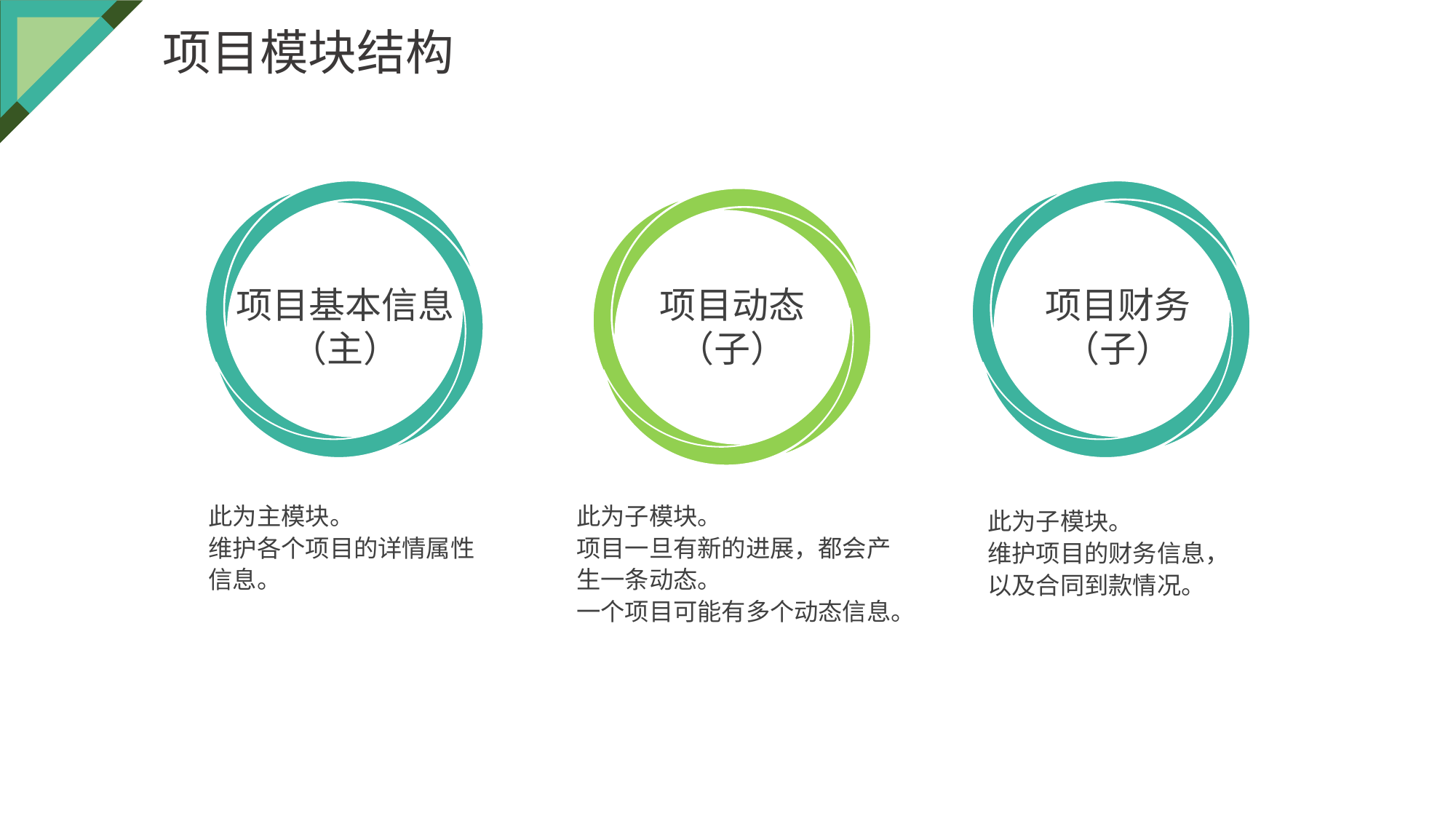

项目模块结构

项目基本信息
（主）
项目动态
（子）
项目财务
（子）
此为主模块。
维护各个项目的详情属性信息。
此为子模块。
项目一旦有新的进展，都会产生一条动态。
一个项目可能有多个动态信息。
此为子模块。
维护项目的财务信息，以及合同到款情况。